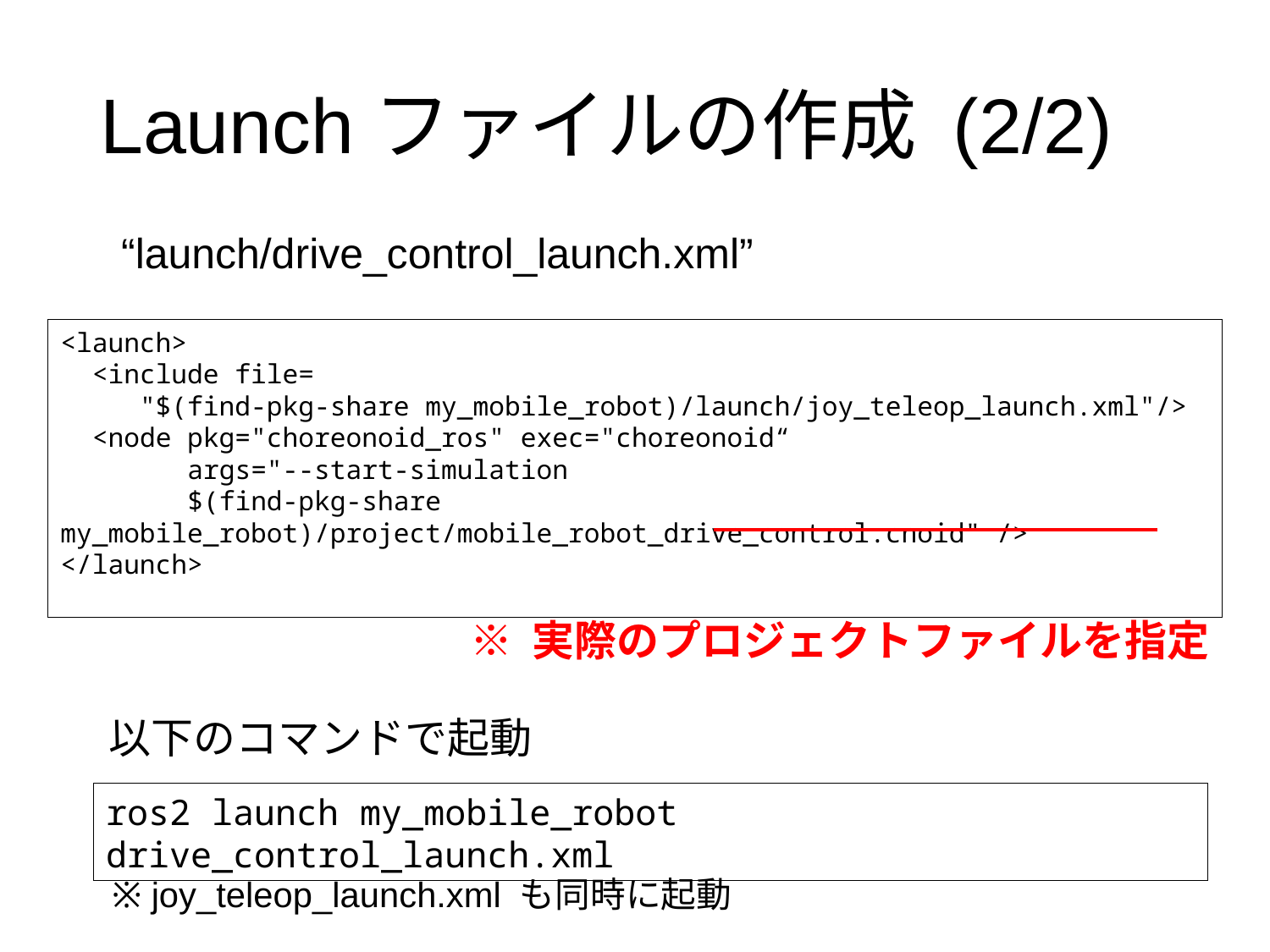

# Launchファイルの作成 (2/2)
“launch/drive_control_launch.xml”
<launch>
  <include file=
     "$(find-pkg-share my_mobile_robot)/launch/joy_teleop_launch.xml"/>
  <node pkg="choreonoid_ros" exec="choreonoid“
        args="--start-simulation
        $(find-pkg-share my_mobile_robot)/project/mobile_robot_drive_control.cnoid" />
</launch>

※ 実際のプロジェクトファイルを指定
以下のコマンドで起動
ros2 launch my_mobile_robot drive_control_launch.xml
※ joy_teleop_launch.xml も同時に起動